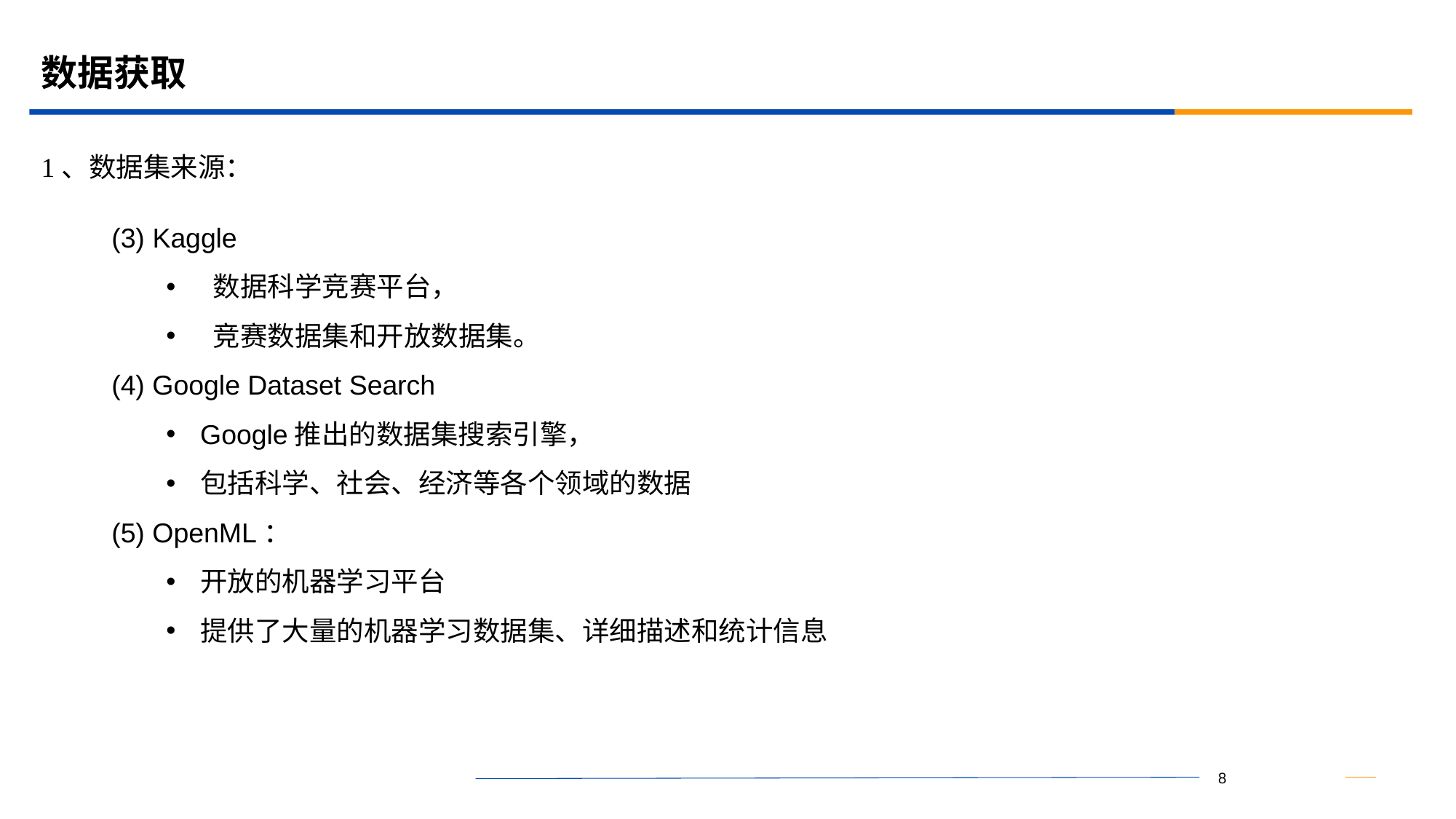

# 数据获取
1、数据集来源：
(3) Kaggle
 数据科学竞赛平台，
 竞赛数据集和开放数据集。
(4) Google Dataset Search
Google推出的数据集搜索引擎，
包括科学、社会、经济等各个领域的数据
(5) OpenML：
开放的机器学习平台
提供了大量的机器学习数据集、详细描述和统计信息